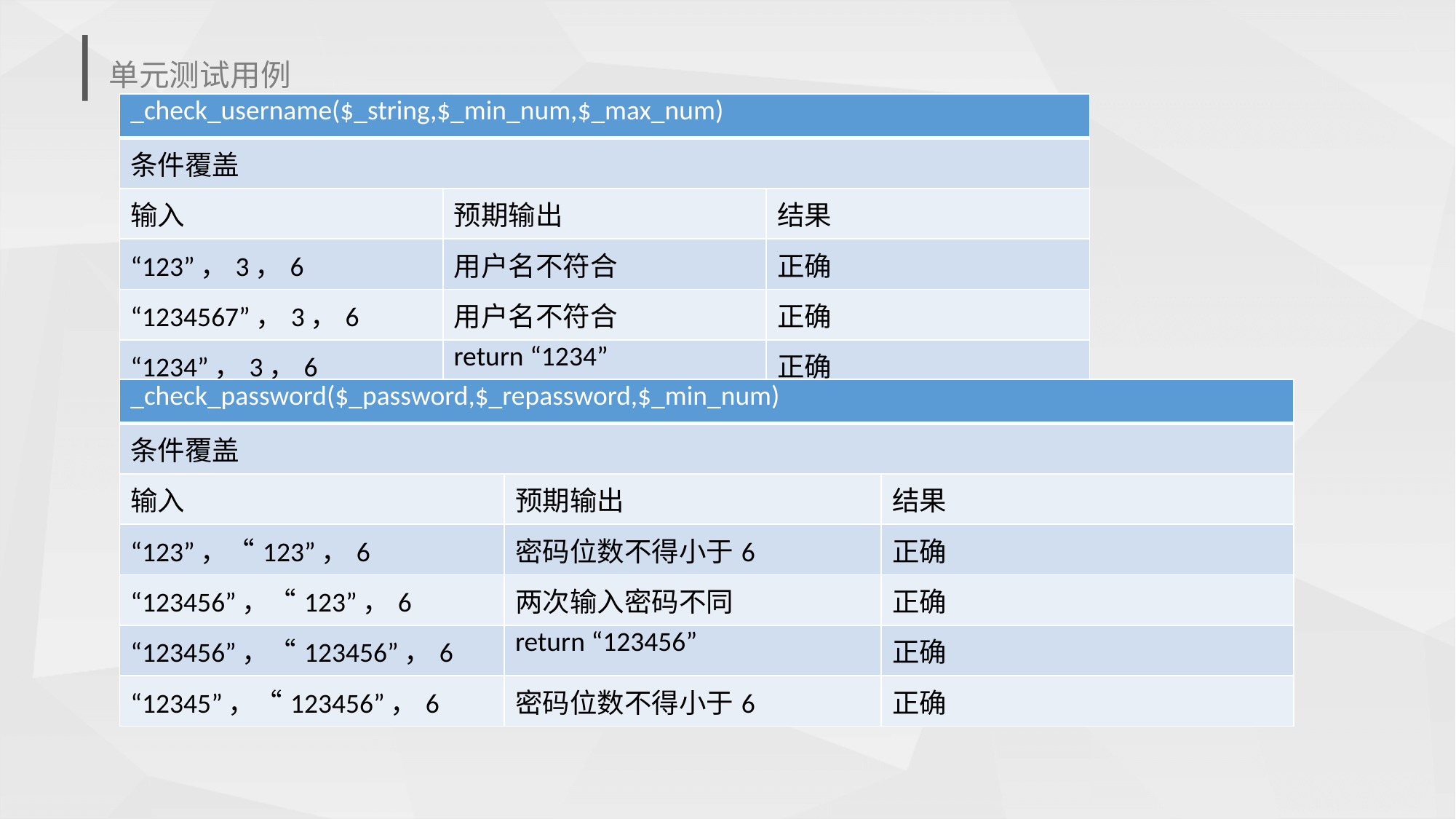

# 单元测试用例
| \_check\_username($\_string,$\_min\_num,$\_max\_num) |  |  |
| --- | --- | --- |
| 条件覆盖 |  |  |
| 输入 | 预期输出 | 结果 |
| “123”，3，6 | 用户名不符合 | 正确 |
| “1234567”，3，6 | 用户名不符合 | 正确 |
| “1234”，3，6 | return “1234” | 正确 |
| \_check\_password($\_password,$\_repassword,$\_min\_num) |  |  |
| --- | --- | --- |
| 条件覆盖 |  |  |
| 输入 | 预期输出 | 结果 |
| “123”，“123”，6 | 密码位数不得小于6 | 正确 |
| “123456”，“123”，6 | 两次输入密码不同 | 正确 |
| “123456”，“123456”，6 | return “123456” | 正确 |
| “12345”，“123456”，6 | 密码位数不得小于6 | 正确 |